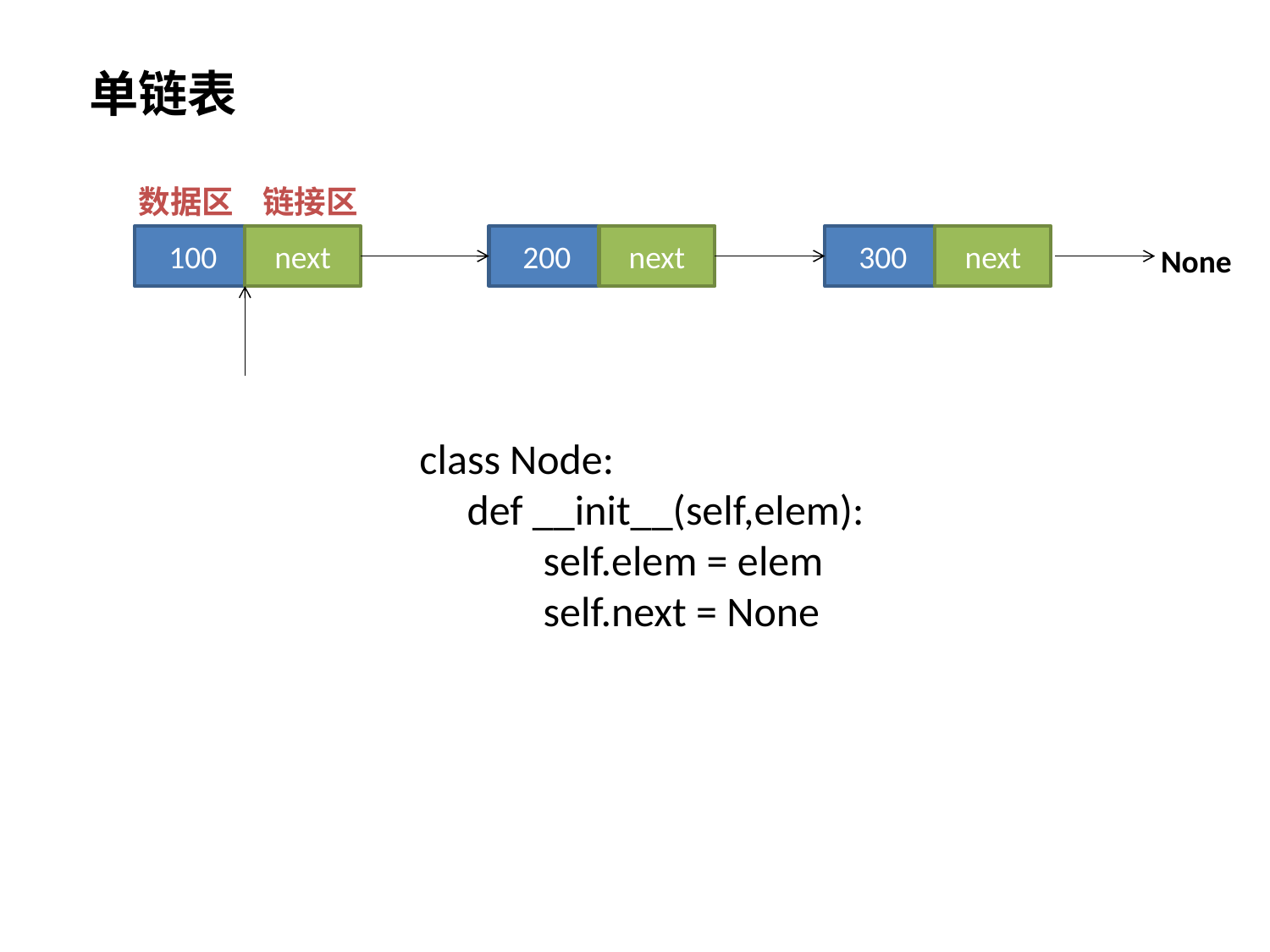

单链表
数据区    链接区
100
next
200
next
300
next
None
class Node:
     def __init__(self,elem):
             self.elem = elem
             self.next = None